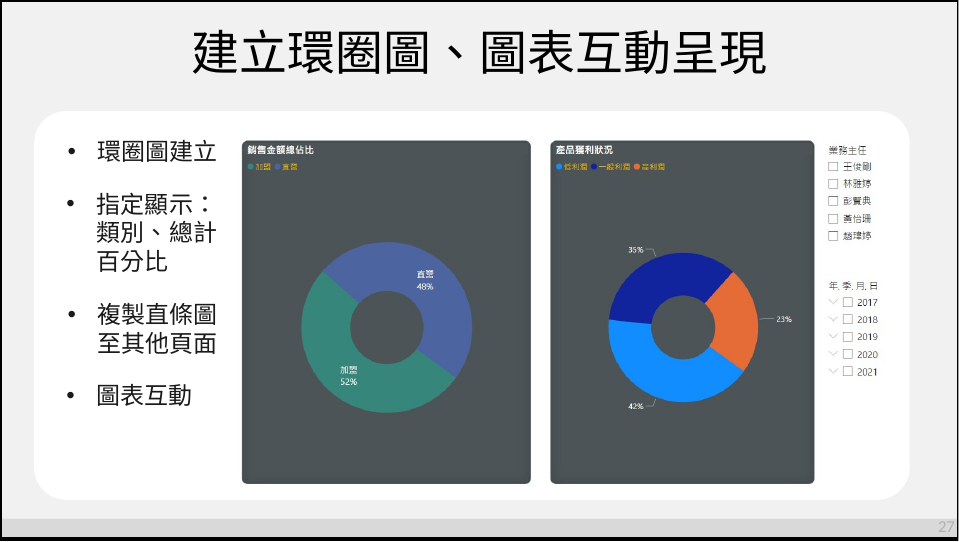

# 建立環圈圖、圖表互動呈現

環圈圖建立
指定顯示： 類別、總計 百分比
複製直條圖 至其他頁面
圖表互動
27